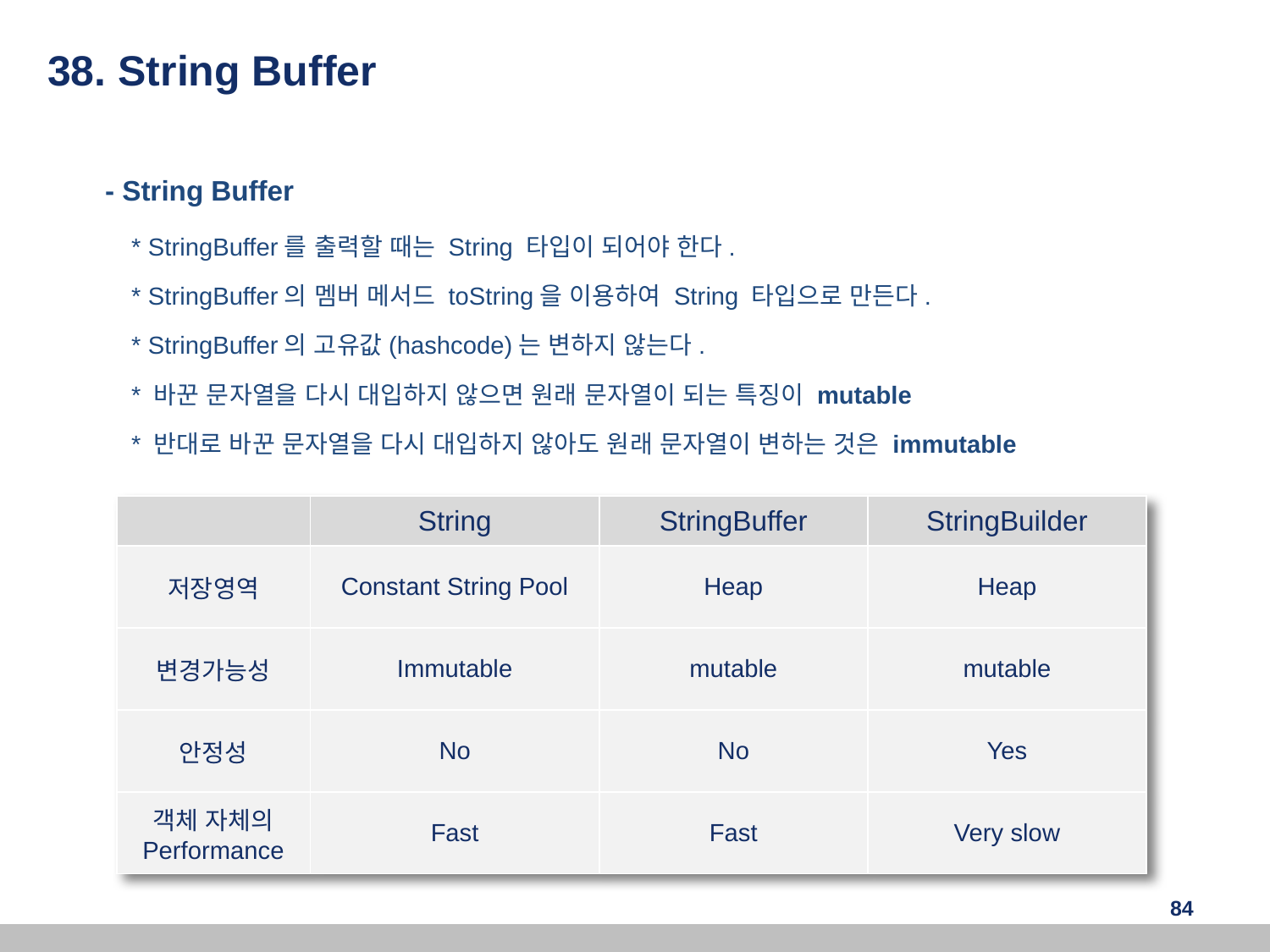

38. String Buffer
  - String Buffer

      * StringBuffer를 출력할 때는 String 타입이 되어야 한다.

      * StringBuffer의 멤버 메서드 toString을 이용하여 String 타입으로 만든다.

      * StringBuffer의 고유값(hashcode)는 변하지 않는다.

      * 바꾼 문자열을 다시 대입하지 않으면 원래 문자열이 되는 특징이 mutable

      * 반대로 바꾼 문자열을 다시 대입하지 않아도 원래 문자열이 변하는 것은 immutable
|  | String | StringBuffer | StringBuilder |
| --- | --- | --- | --- |
| 저장영역 | Constant String Pool | Heap | Heap |
| 변경가능성 | Immutable | mutable | mutable |
| 안정성 | No | No | Yes |
| 객체 자체의 Performance | Fast | Fast | Very slow |
84